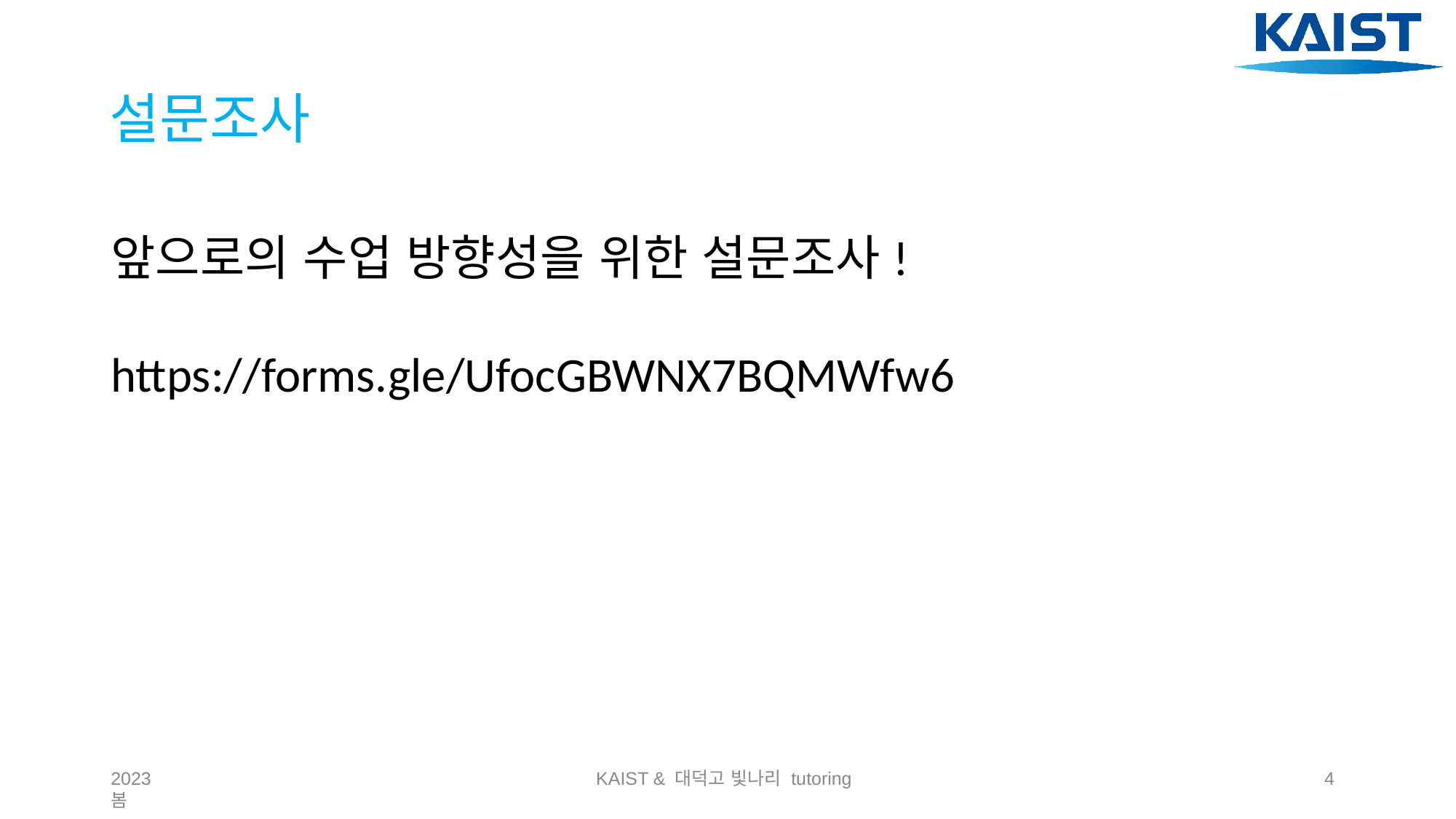

# 설문조사
앞으로의 수업 방향성을 위한 설문조사!

https://forms.gle/UfocGBWNX7BQMWfw6
2023 봄
KAIST & 대덕고 빛나리 tutoring
4